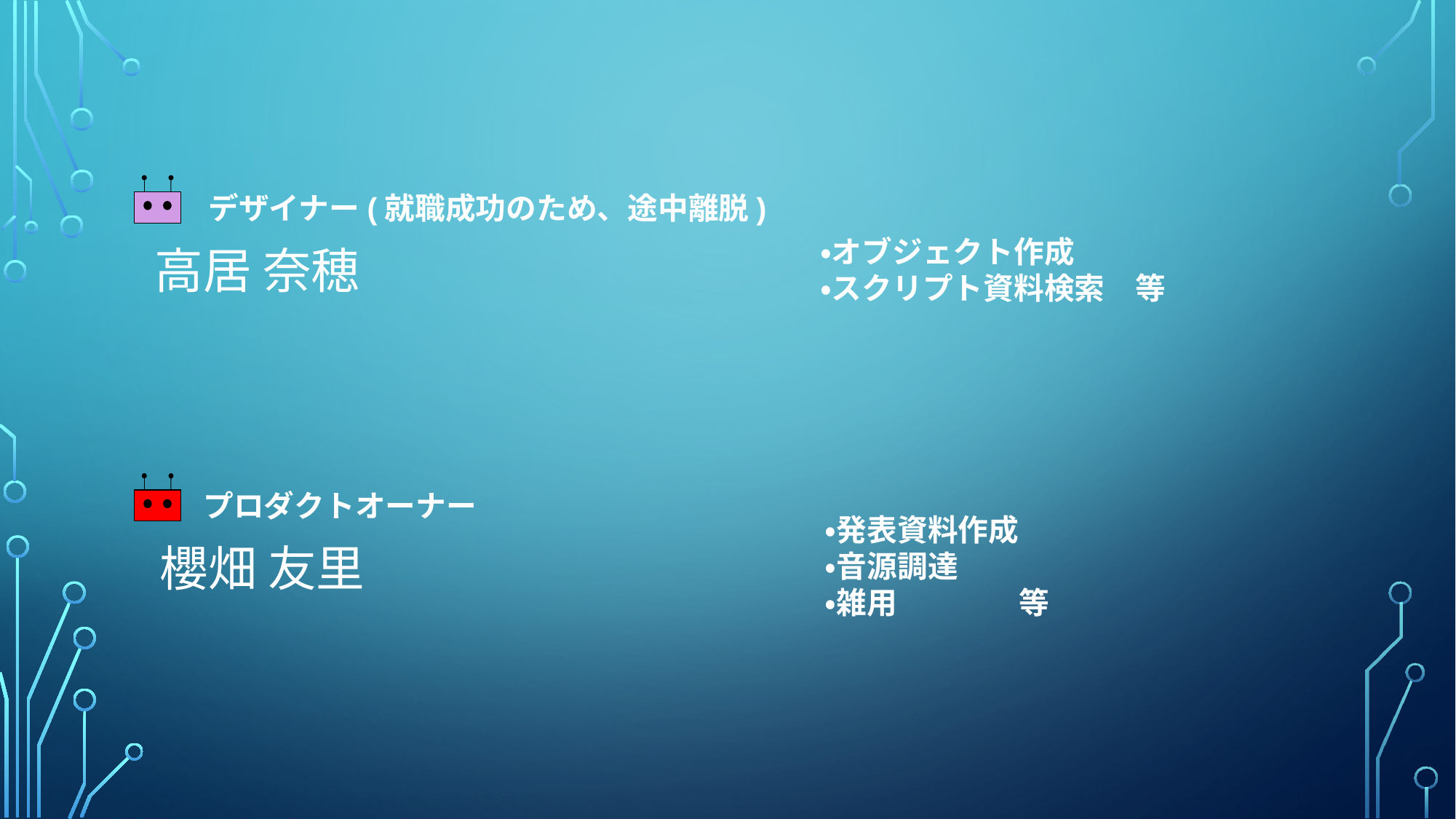

デザイナー(就職成功のため、途中離脱)
高居 奈穂
・オブジェクト作成
・スクリプト資料検索　等

プロダクトオーナー
櫻畑 友里
・発表資料作成
・音源調達
・雑用　　　　等